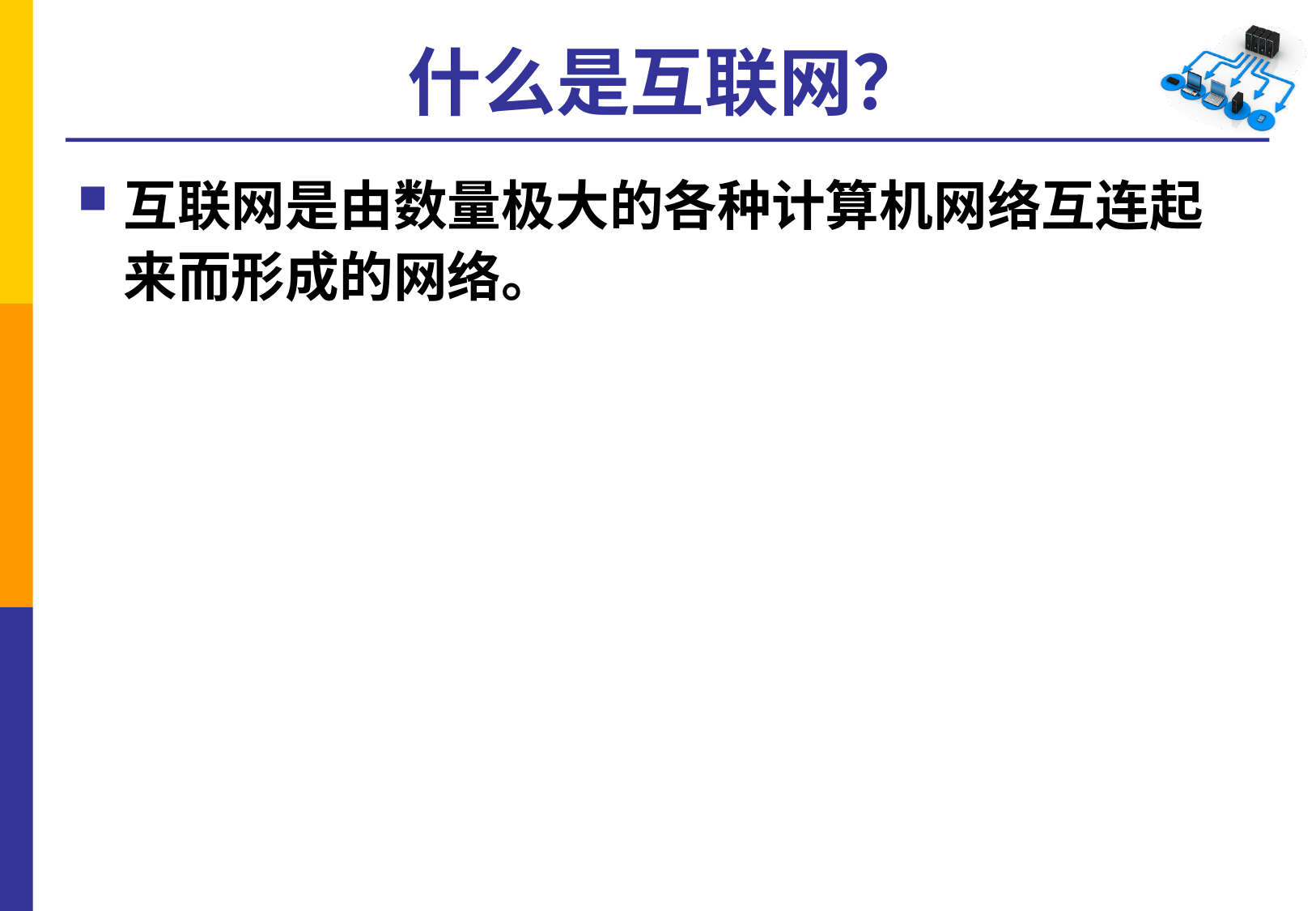

# 什么是互联网？
互联网是由数量极大的各种计算机网络互连起来而形成的网络。